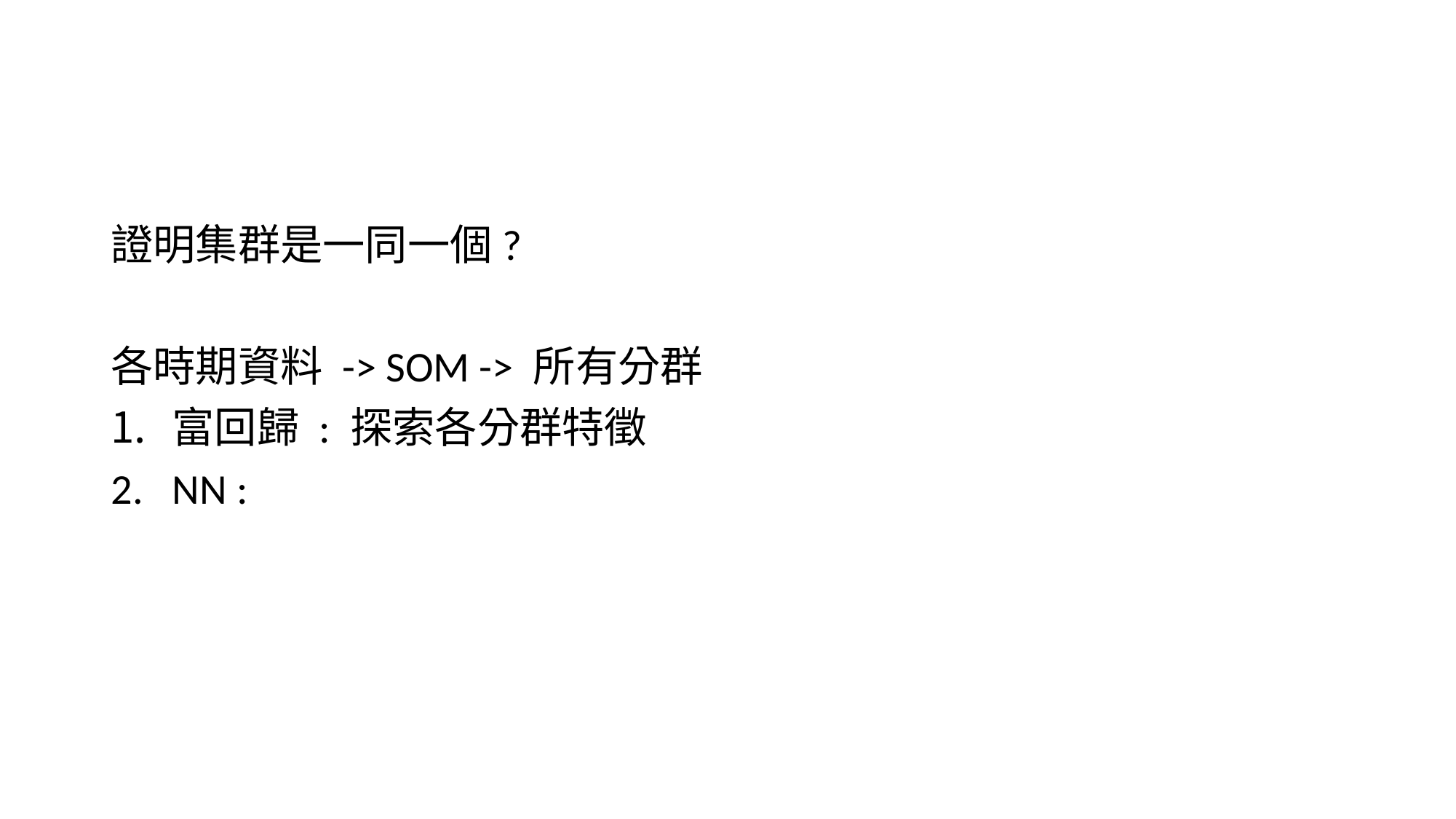

#
證明集群是一同一個?

各時期資料 -> SOM -> 所有分群
富回歸 : 探索各分群特徵
NN :